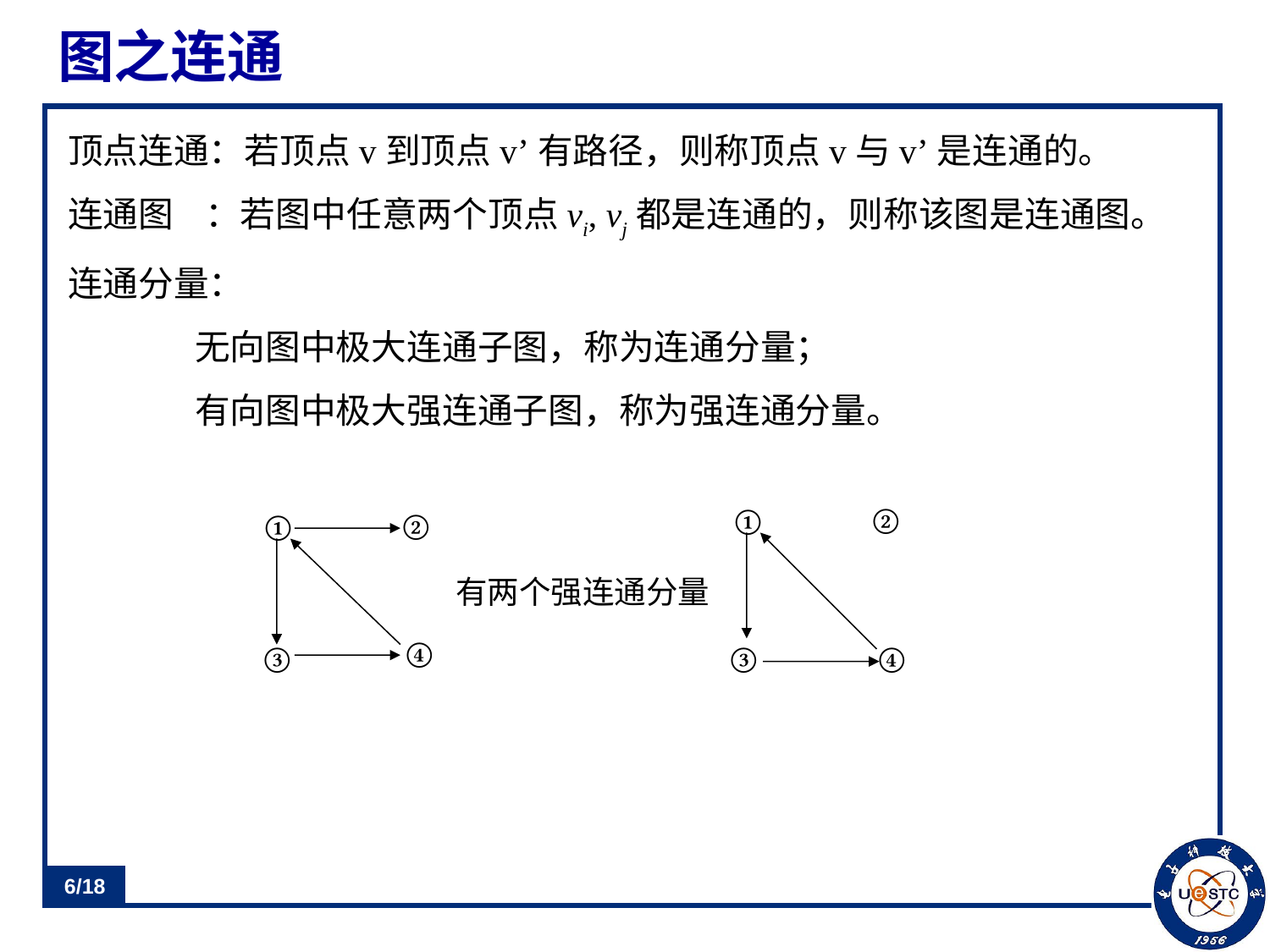

# 图之连通
顶点连通：若顶点v到顶点v’有路径，则称顶点v与v’是连通的。
连通图    ：若图中任意两个顶点vi, vj都是连通的，则称该图是连通图。
连通分量：
	无向图中极大连通子图，称为连通分量；
	有向图中极大强连通子图，称为强连通分量。

②
①

③
④

②
①

④
③

有两个强连通分量
6/18